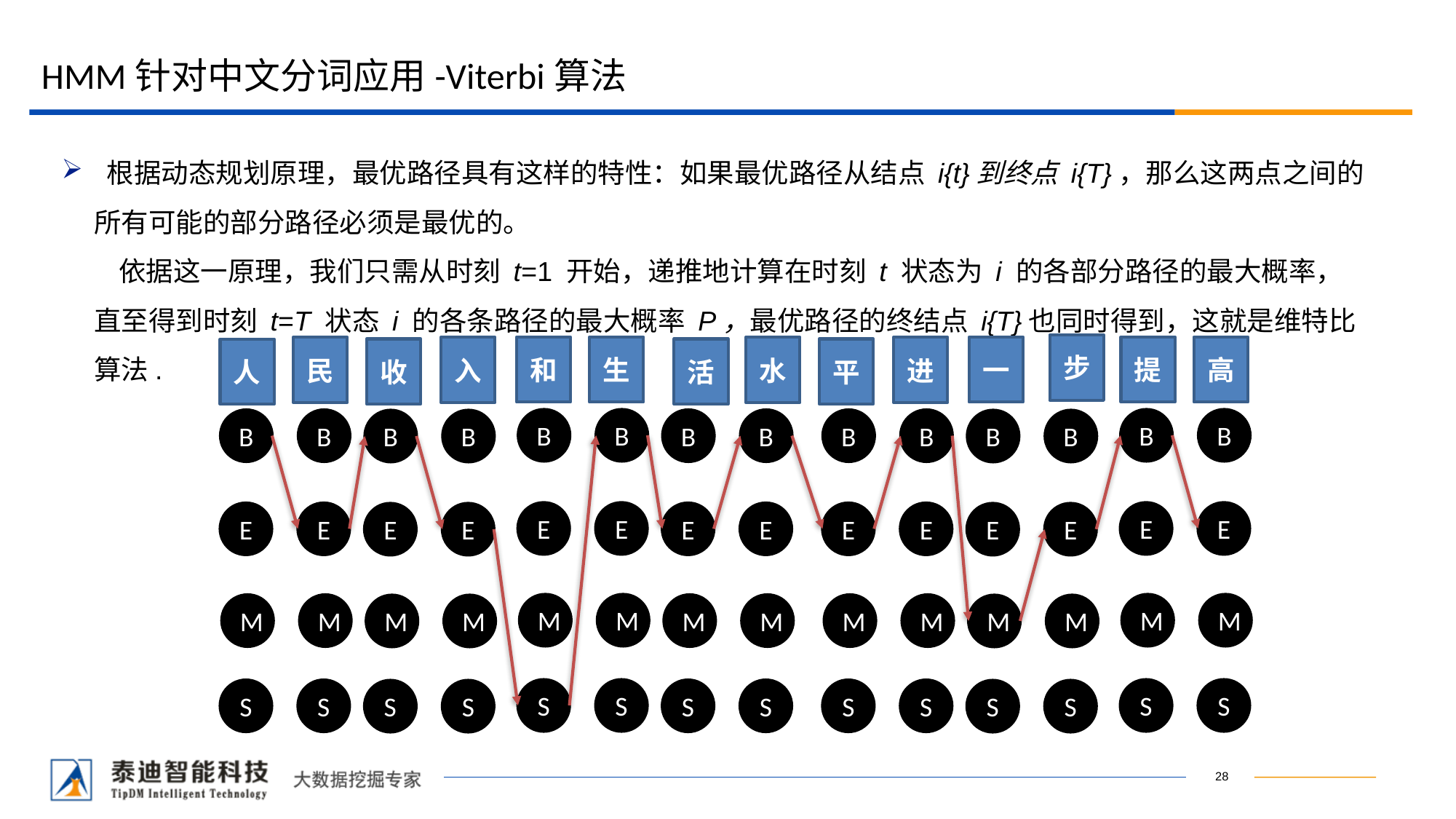

# HMM针对中文分词应用-Viterbi算法
 根据动态规划原理，最优路径具有这样的特性：如果最优路径从结点 i{t}到终点 i{T}，那么这两点之间的所有可能的部分路径必须是最优的。
    依据这一原理，我们只需从时刻 t=1 开始，递推地计算在时刻 t 状态为 i 的各部分路径的最大概率，直至得到时刻 t=T 状态 i 的各条路径的最大概率 P，最优路径的终结点 i{T}也同时得到，这就是维特比算法.
步
和
生
一
提
高
民
入
水
进
收
活
平
人
B
B
B
B
B
B
B
B
B
B
B
B
B
B
E
E
E
E
E
E
E
E
E
E
E
E
E
E
M
M
M
M
M
M
M
M
M
M
M
M
M
M
S
S
S
S
S
S
S
S
S
S
S
S
S
S